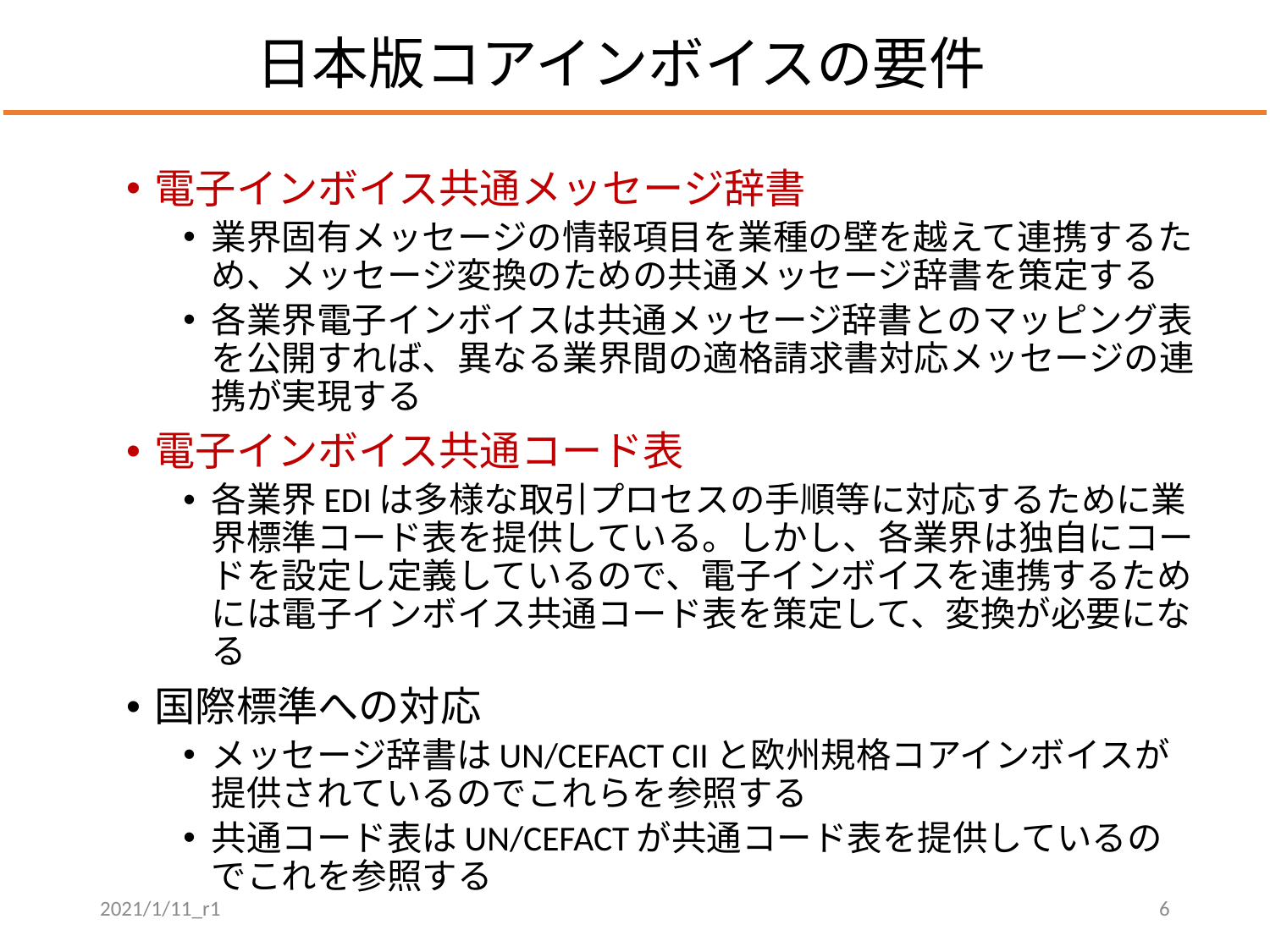

# 日本版コアインボイスの要件
電子インボイス共通メッセージ辞書
業界固有メッセージの情報項目を業種の壁を越えて連携するため、メッセージ変換のための共通メッセージ辞書を策定する
各業界電子インボイスは共通メッセージ辞書とのマッピング表を公開すれば、異なる業界間の適格請求書対応メッセージの連携が実現する
電子インボイス共通コード表
各業界EDIは多様な取引プロセスの手順等に対応するために業界標準コード表を提供している。しかし、各業界は独自にコードを設定し定義しているので、電子インボイスを連携するためには電子インボイス共通コード表を策定して、変換が必要になる
国際標準への対応
メッセージ辞書はUN/CEFACT CIIと欧州規格コアインボイスが提供されているのでこれらを参照する
共通コード表はUN/CEFACTが共通コード表を提供しているのでこれを参照する
2021/1/11_r1
6